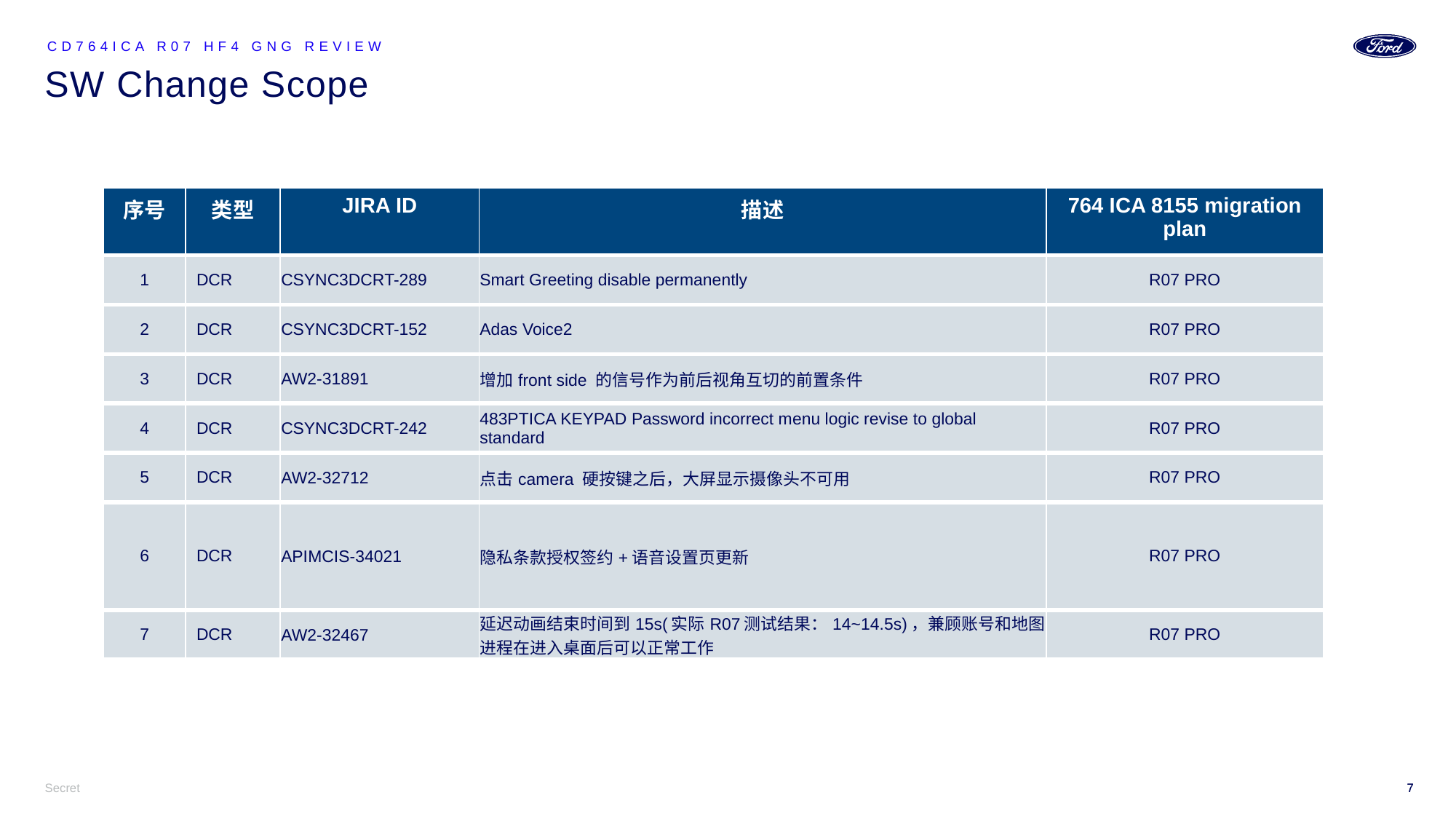

CD764ICA R07 HF4 GNG Review
# SW Change Scope
| 序号 | 类型 | JIRA ID | 描述 | 764 ICA 8155 migration plan |
| --- | --- | --- | --- | --- |
| 1 | DCR | CSYNC3DCRT-289 | Smart Greeting disable permanently | R07 PRO |
| 2 | DCR | CSYNC3DCRT-152 | Adas Voice2 | R07 PRO |
| 3 | DCR | AW2-31891 | 增加front side 的信号作为前后视角互切的前置条件 | R07 PRO |
| 4 | DCR | CSYNC3DCRT-242 | 483PTICA KEYPAD Password incorrect menu logic revise to global standard | R07 PRO |
| 5 | DCR | AW2-32712 | 点击camera 硬按键之后，大屏显示摄像头不可用 | R07 PRO |
| 6 | DCR | APIMCIS-34021 | 隐私条款授权签约+语音设置页更新 | R07 PRO |
| 7 | DCR | AW2-32467 | 延迟动画结束时间到15s(实际R07测试结果：14~14.5s)，兼顾账号和地图进程在进入桌面后可以正常工作 | R07 PRO |
7
7